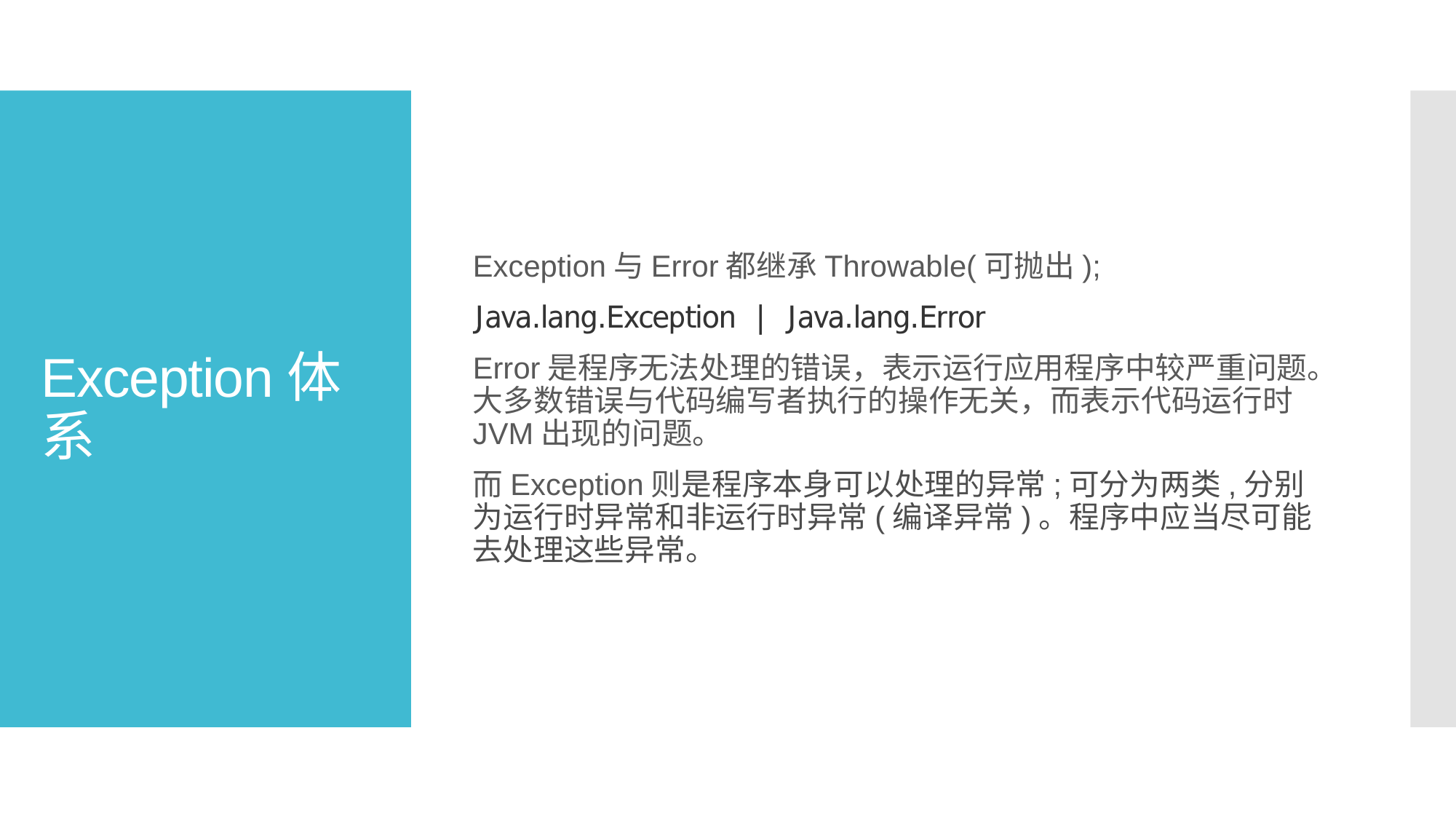

Exception与Error都继承Throwable(可抛出);
Java.lang.Exception  |  Java.lang.Error
Error是程序无法处理的错误，表示运行应用程序中较严重问题。大多数错误与代码编写者执行的操作无关，而表示代码运行时 JVM出现的问题。
而Exception则是程序本身可以处理的异常;可分为两类,分别为运行时异常和非运行时异常(编译异常)。程序中应当尽可能去处理这些异常。
# Exception体系